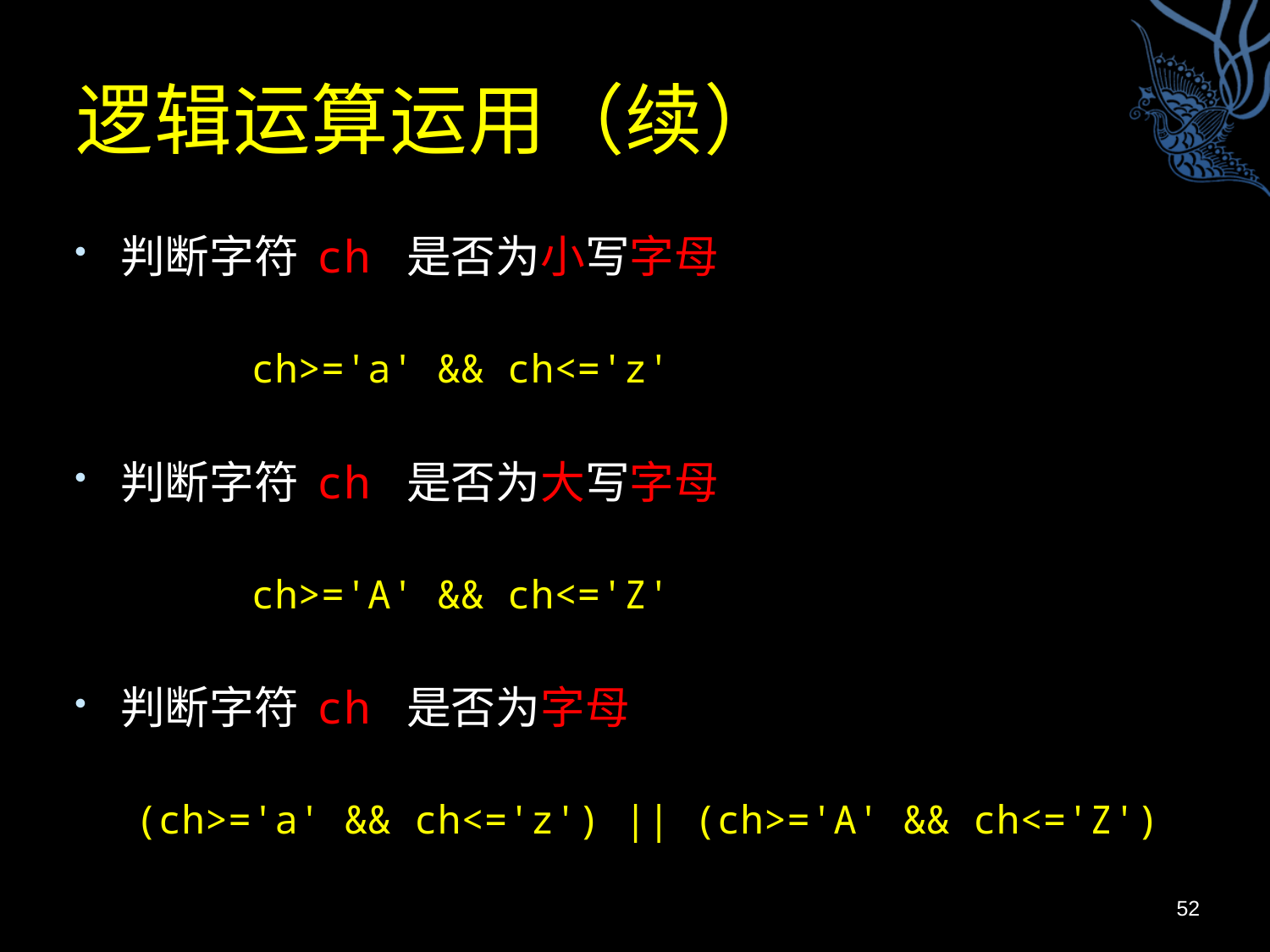

# 逻辑运算运用（续）
判断字符 ch 是否为小写字母

     ch>='a' && ch<='z'

判断字符 ch 是否为大写字母

     ch>='A' && ch<='Z'

判断字符 ch 是否为字母

(ch>='a' && ch<='z') || (ch>='A' && ch<='Z')
52